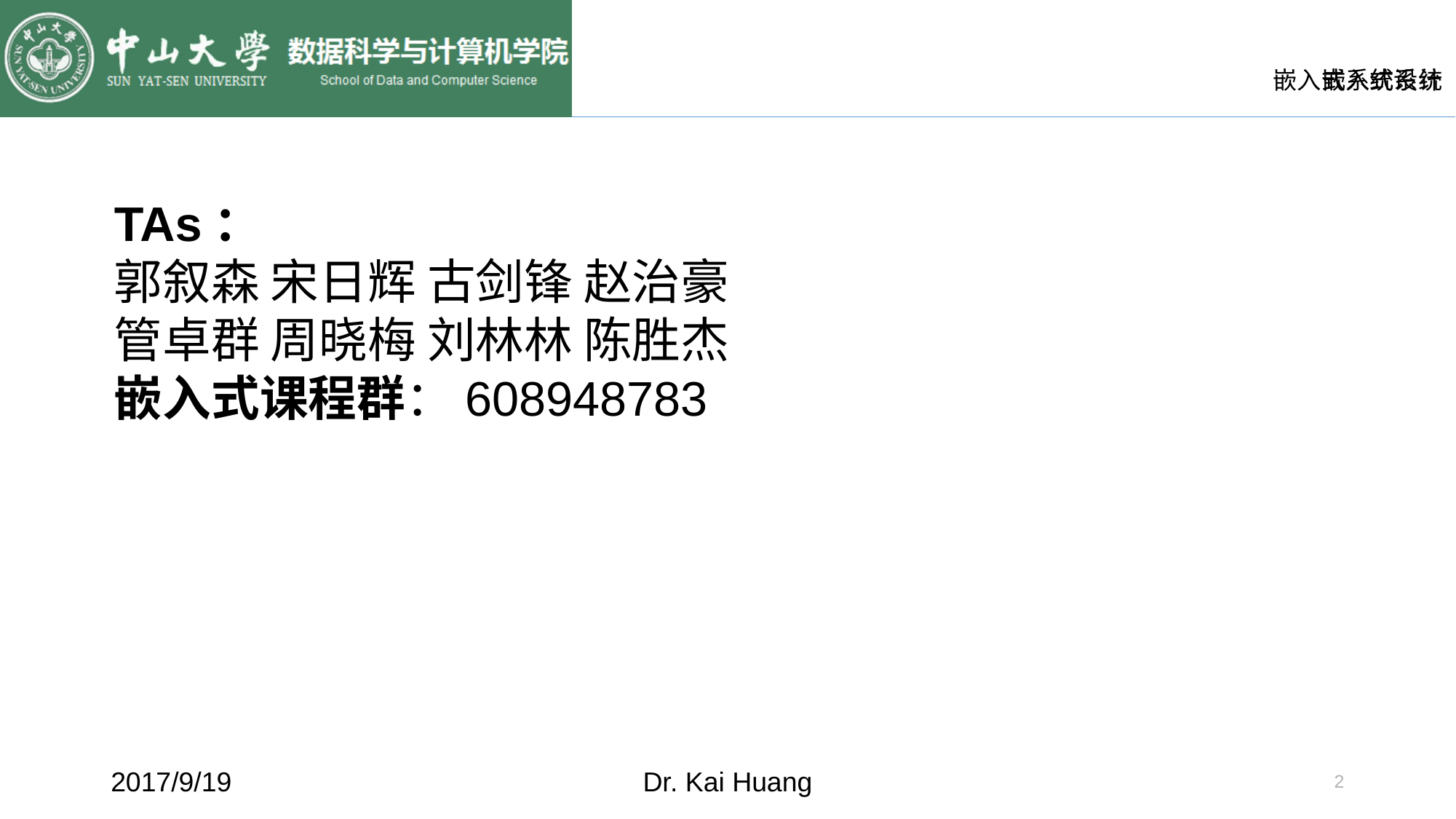

TAs：
郭叙森 宋日辉 古剑锋 赵治豪
管卓群 周晓梅 刘林林 陈胜杰
嵌入式课程群：608948783

2017/9/19
Dr. Kai Huang

2